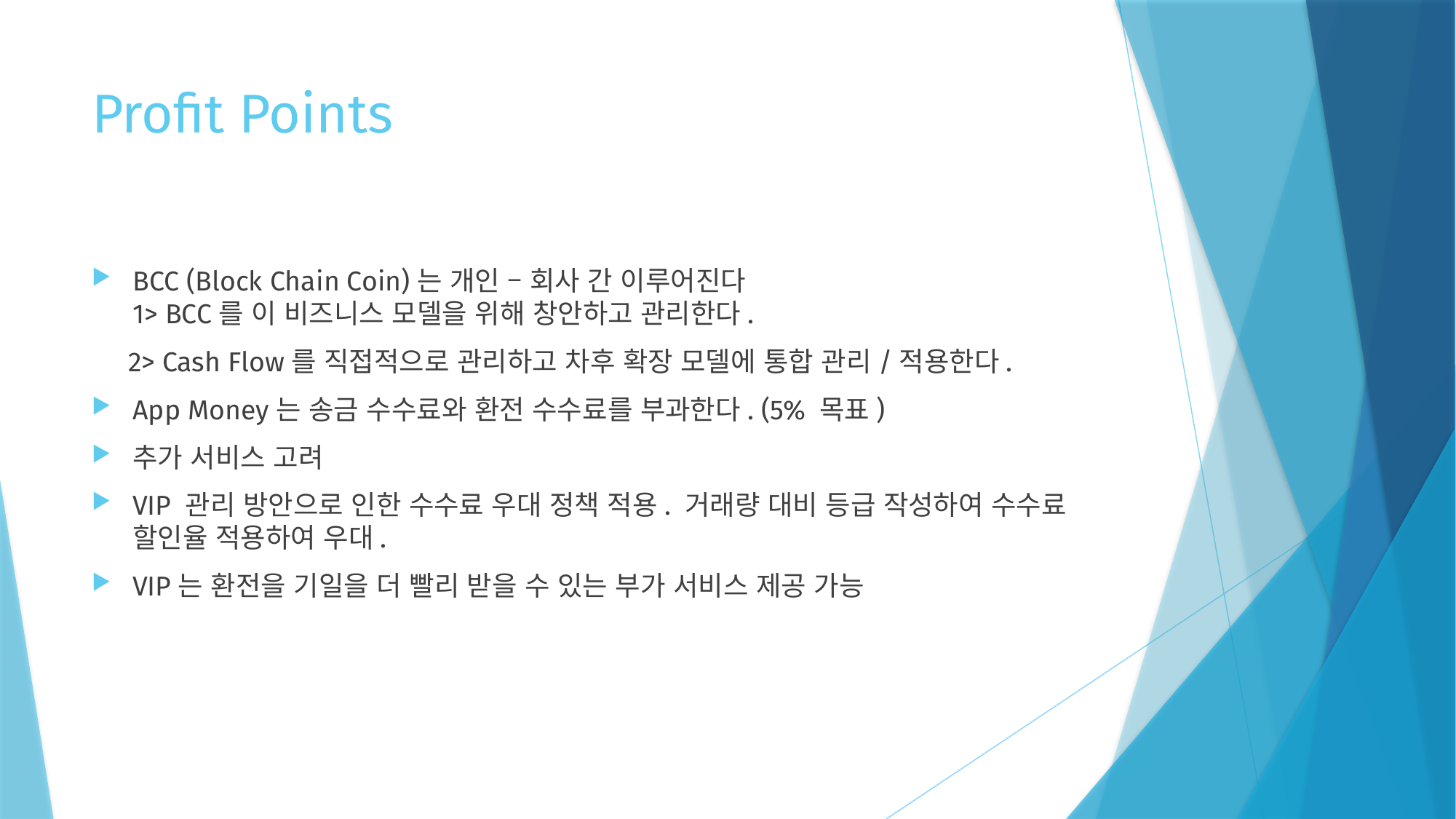

# Profit Points
BCC (Block Chain Coin)는 개인 – 회사 간 이루어진다
1> BCC를 이 비즈니스 모델을 위해 창안하고 관리한다.
     2> Cash Flow를 직접적으로 관리하고 차후 확장 모델에 통합 관리/적용한다.
App Money는 송금 수수료와 환전 수수료를 부과한다. (5% 목표)
추가 서비스 고려
VIP 관리 방안으로 인한 수수료 우대 정책 적용. 거래량 대비 등급 작성하여 수수료 할인율 적용하여 우대.
VIP는 환전을 기일을 더 빨리 받을 수 있는 부가 서비스 제공 가능